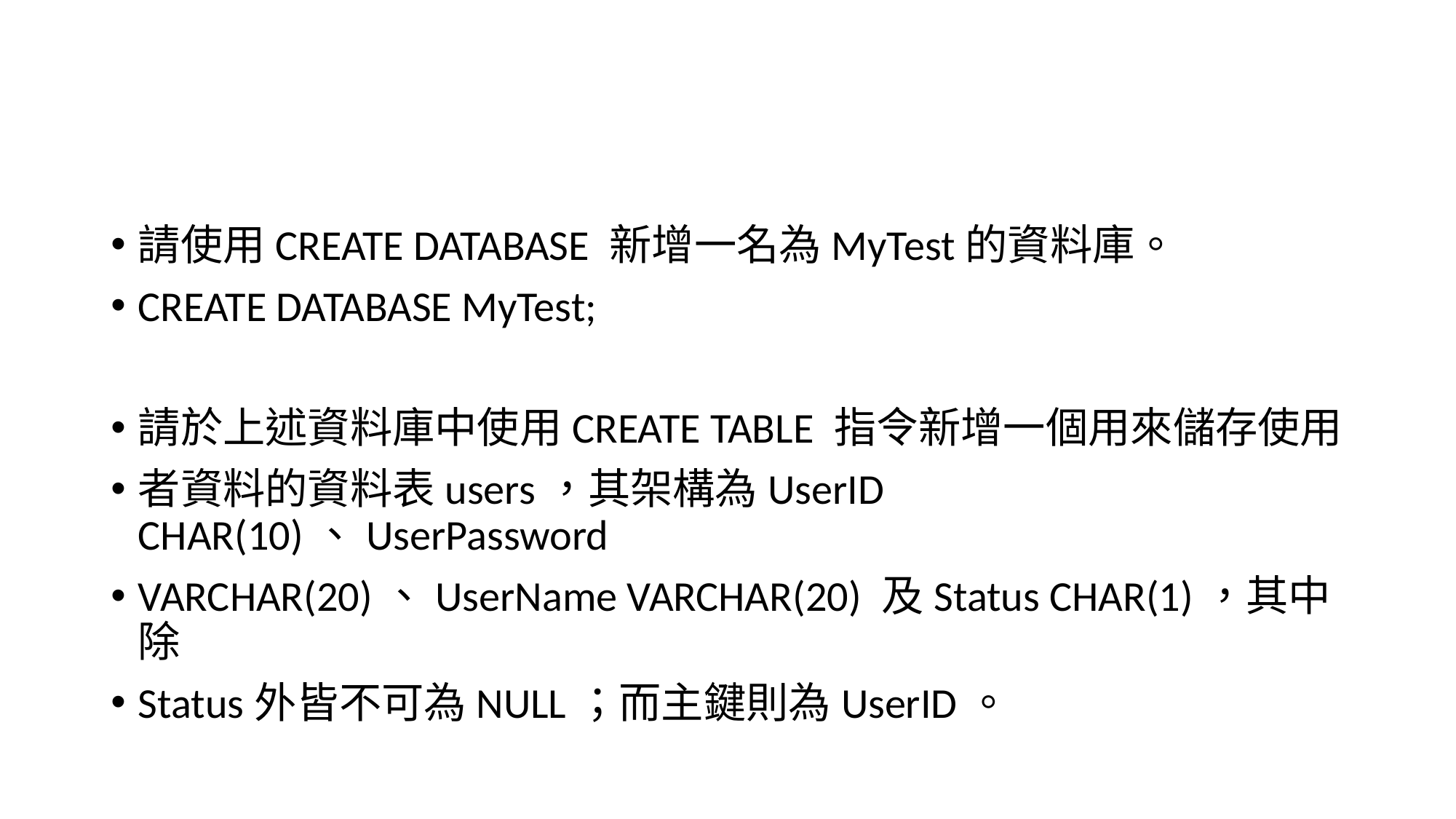

#
請使用CREATE DATABASE 新增一名為MyTest的資料庫。
CREATE DATABASE MyTest;

請於上述資料庫中使用CREATE TABLE 指令新增一個用來儲存使用
者資料的資料表users，其架構為UserID CHAR(10)、UserPassword
VARCHAR(20)、UserName VARCHAR(20) 及Status CHAR(1)，其中除
Status外皆不可為NULL；而主鍵則為UserID。